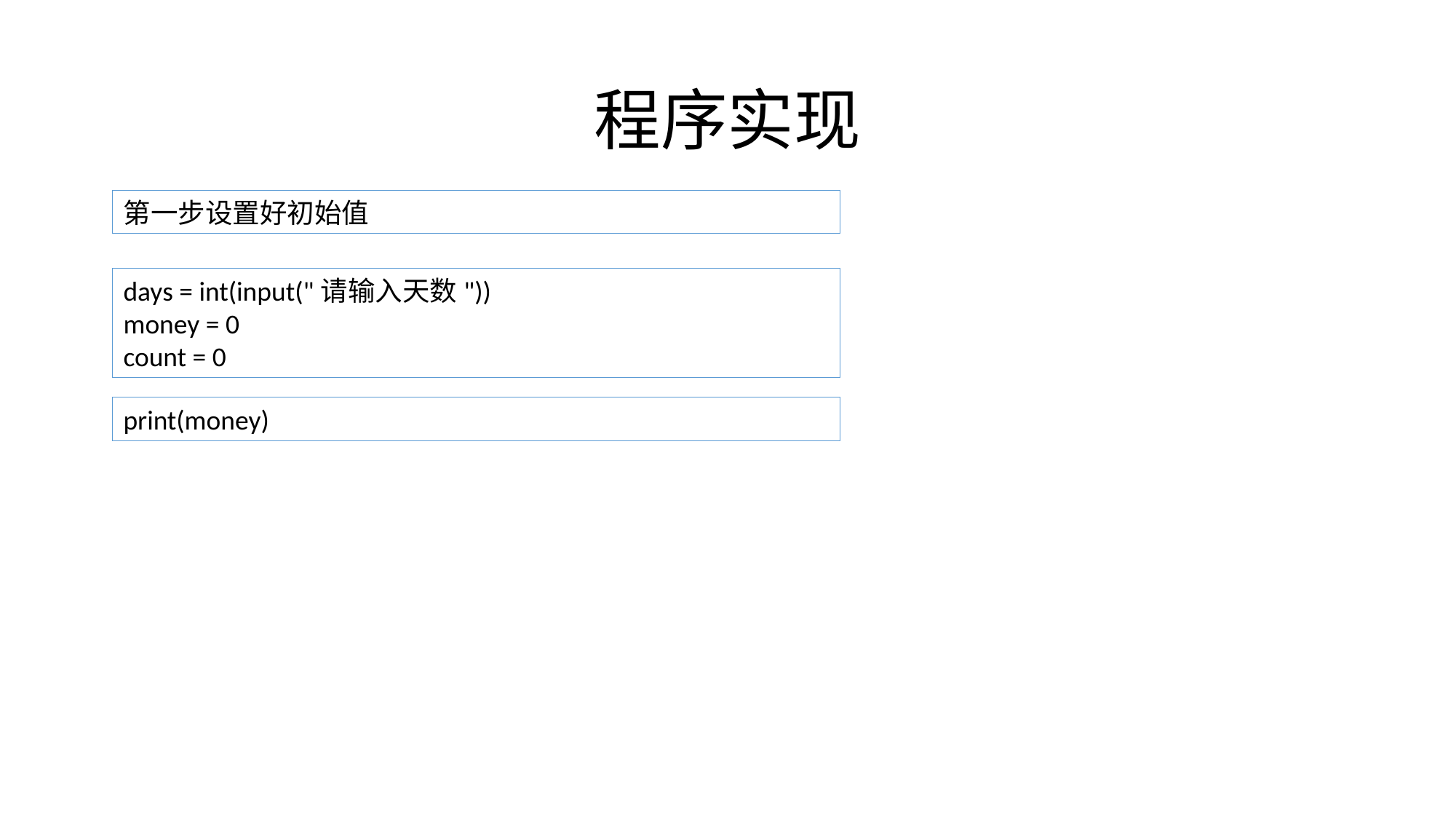

# 程序实现
第一步设置好初始值
days = int(input("请输入天数"))
money = 0
count = 0
print(money)